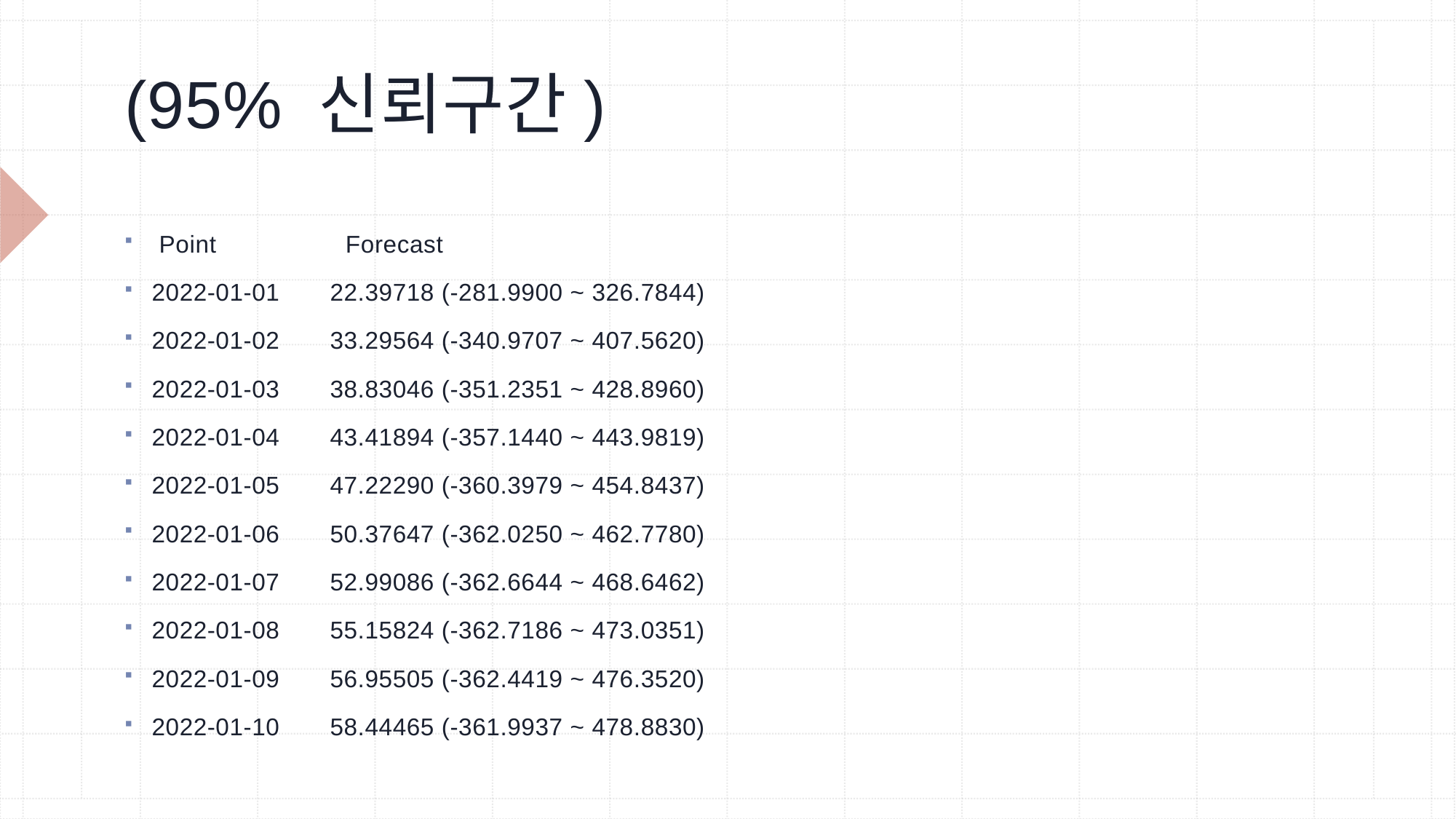

# (95% 신뢰구간)
 Point                  Forecast
2022-01-01       22.39718 (-281.9900 ~ 326.7844)
2022-01-02       33.29564 (-340.9707 ~ 407.5620)
2022-01-03       38.83046 (-351.2351 ~ 428.8960)
2022-01-04       43.41894 (-357.1440 ~ 443.9819)
2022-01-05       47.22290 (-360.3979 ~ 454.8437)
2022-01-06       50.37647 (-362.0250 ~ 462.7780)
2022-01-07       52.99086 (-362.6644 ~ 468.6462)
2022-01-08       55.15824 (-362.7186 ~ 473.0351)
2022-01-09       56.95505 (-362.4419 ~ 476.3520)
2022-01-10       58.44465 (-361.9937 ~ 478.8830)